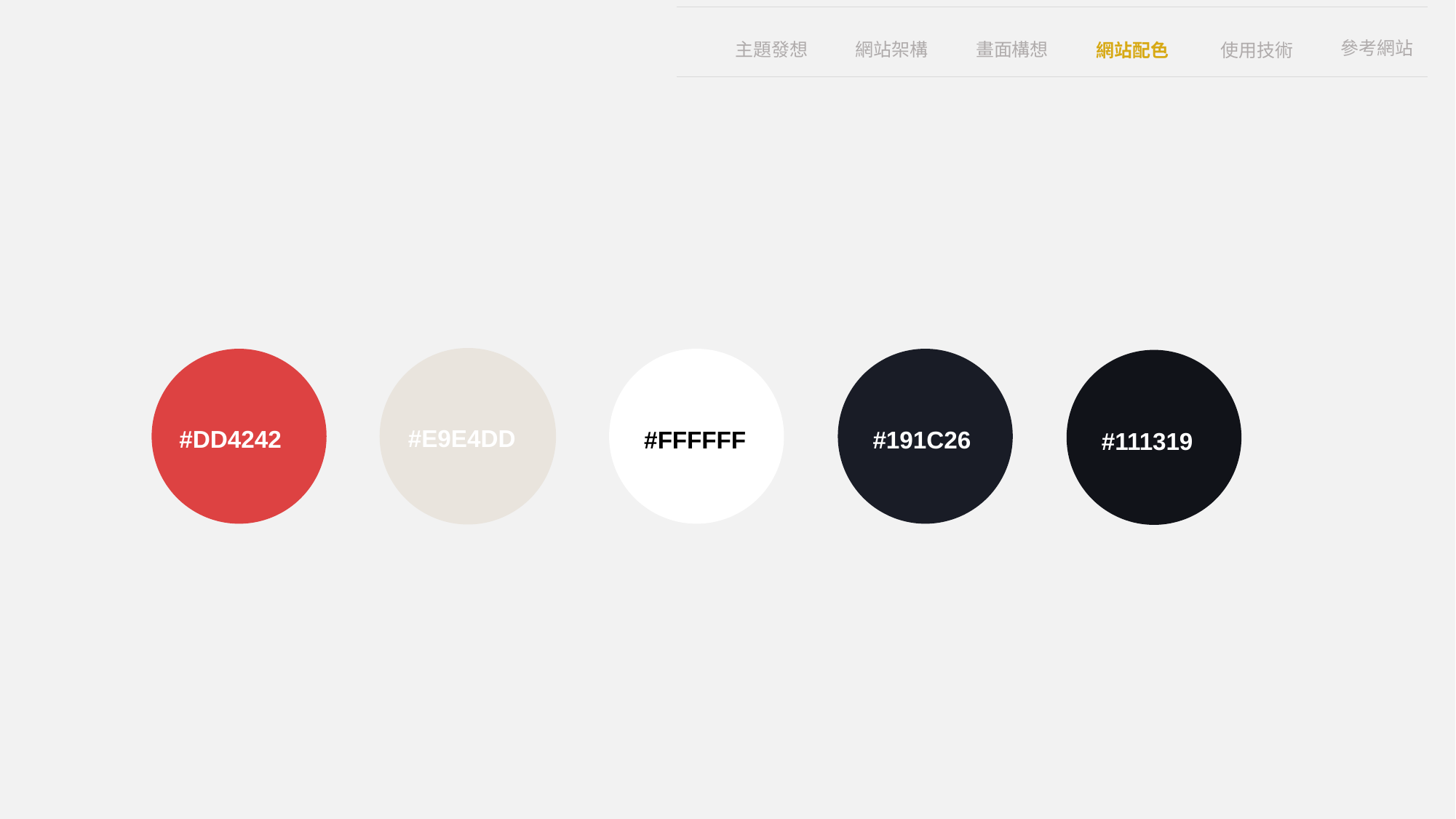

參考網站
主題發想
網站架構
畫面構想
使用技術
網站配色

#DD4242

#E9E4DD

#FFFFFF

#191C26

#111319